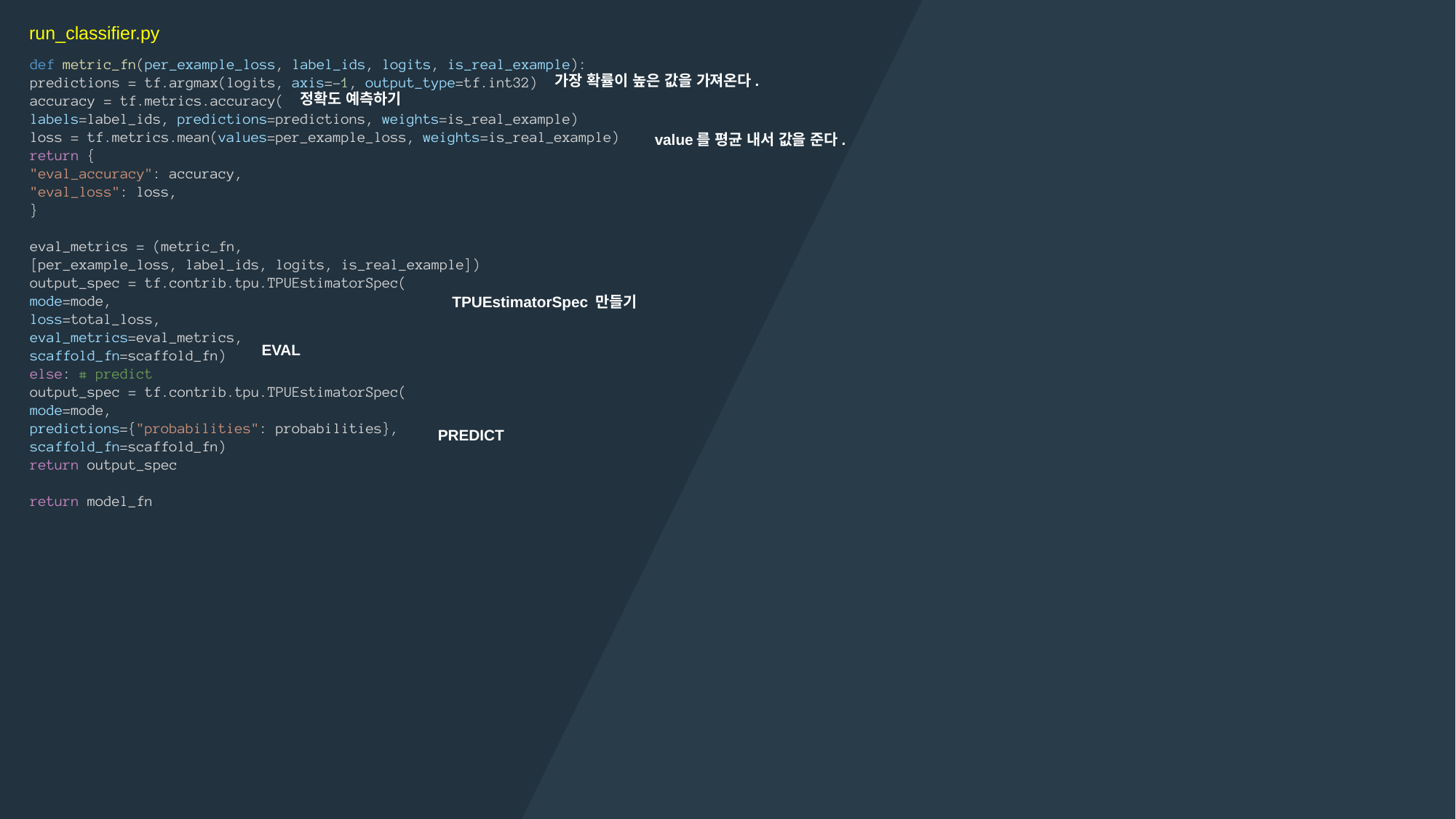

run_classifier.py
def metric_fn(per_example_loss, label_ids, logits, is_real_example):
predictions = tf.argmax(logits, axis=-1, output_type=tf.int32)
accuracy = tf.metrics.accuracy(
labels=label_ids, predictions=predictions, weights=is_real_example)
loss = tf.metrics.mean(values=per_example_loss, weights=is_real_example)
return {
"eval_accuracy": accuracy,
"eval_loss": loss,
}
eval_metrics = (metric_fn,
[per_example_loss, label_ids, logits, is_real_example])
output_spec = tf.contrib.tpu.TPUEstimatorSpec(
mode=mode,
loss=total_loss,
eval_metrics=eval_metrics,
scaffold_fn=scaffold_fn)
else: # predict
output_spec = tf.contrib.tpu.TPUEstimatorSpec(
mode=mode,
predictions={"probabilities": probabilities},
scaffold_fn=scaffold_fn)
return output_spec
return model_fn
가장 확률이 높은 값을 가져온다.
정확도 예측하기
 value를 평균 내서 값을 준다.
TPUEstimatorSpec 만들기
EVAL
PREDICT